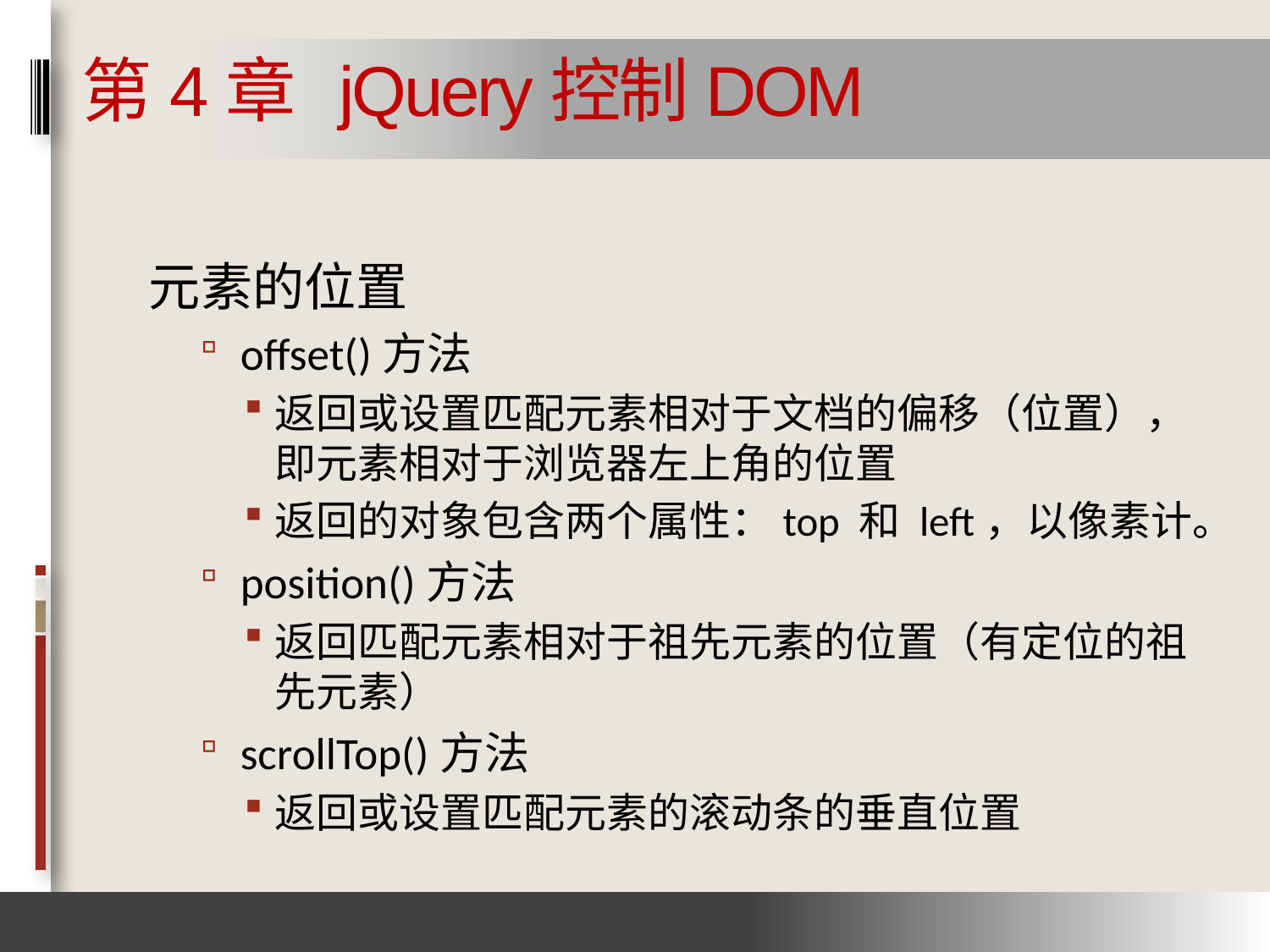

# 第4章  jQuery控制DOM
元素的位置
offset()方法
返回或设置匹配元素相对于文档的偏移（位置），即元素相对于浏览器左上角的位置
返回的对象包含两个属性：top 和 left，以像素计。
position()方法
返回匹配元素相对于祖先元素的位置（有定位的祖先元素）
scrollTop()方法
返回或设置匹配元素的滚动条的垂直位置